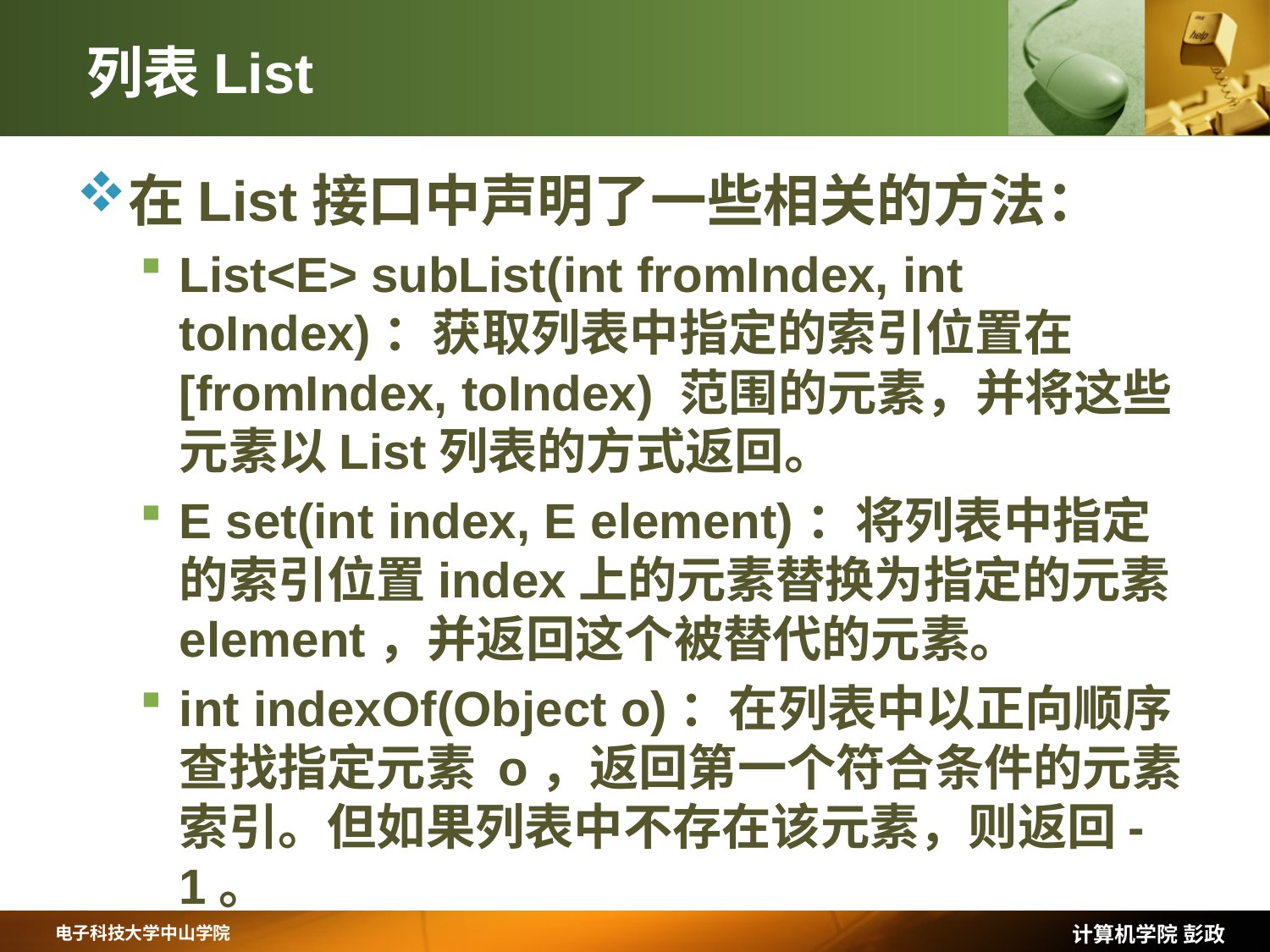

# 列表List
在List接口中声明了一些相关的方法：
List<E> subList(int fromIndex, int toIndex)：获取列表中指定的索引位置在 [fromIndex, toIndex) 范围的元素，并将这些元素以List列表的方式返回。
E set(int index, E element)：将列表中指定的索引位置index上的元素替换为指定的元素 element，并返回这个被替代的元素。
int indexOf(Object o)：在列表中以正向顺序查找指定元素 o，返回第一个符合条件的元素索引。但如果列表中不存在该元素，则返回-1。
计算机学院 彭政
电子科技大学中山学院